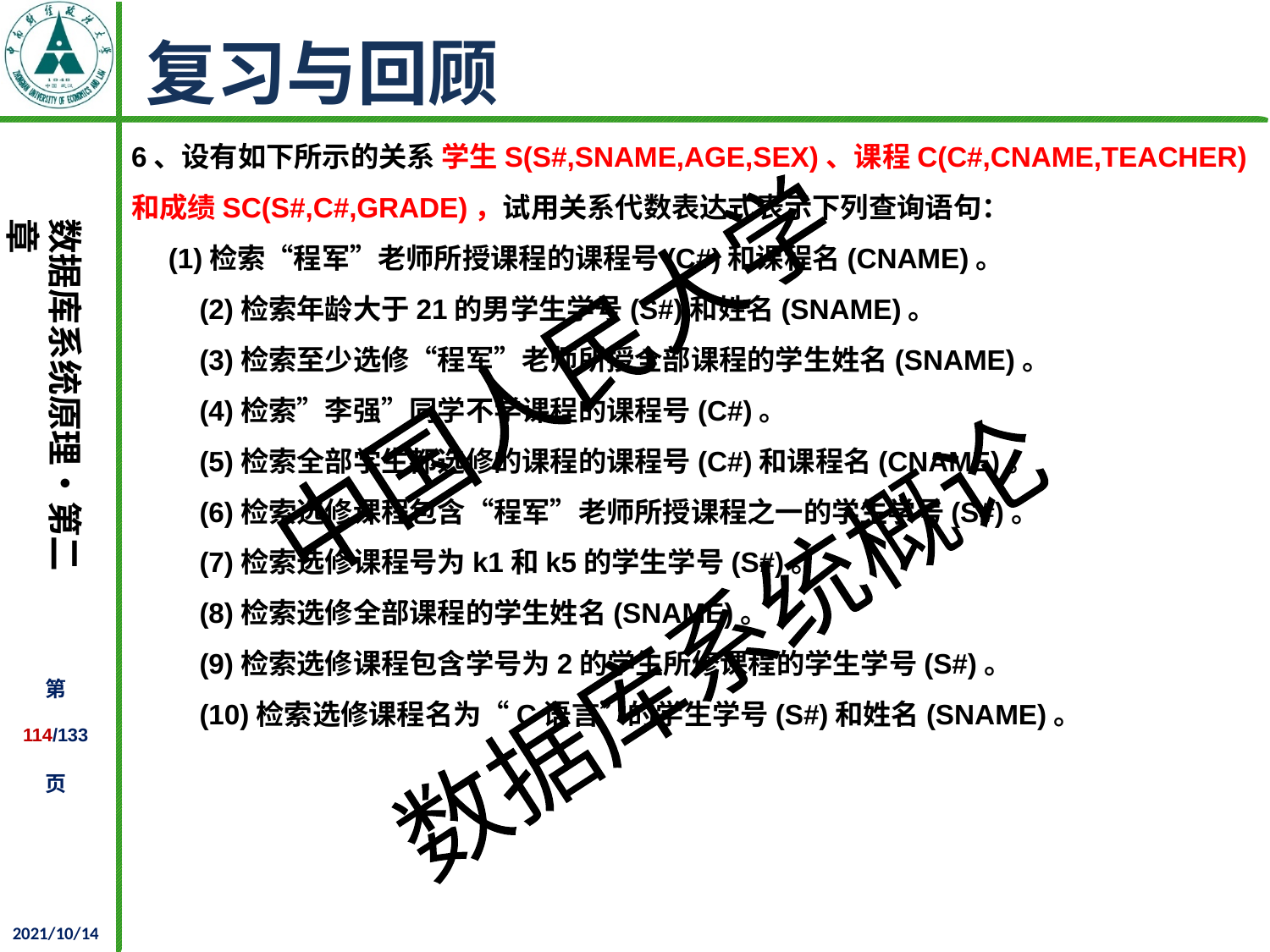

# 复习与回顾
6、设有如下所示的关系 学生S(S#,SNAME,AGE,SEX)、课程C(C#,CNAME,TEACHER)和成绩SC(S#,C#,GRADE)，试用关系代数表达式表示下列查询语句：
(1)检索“程军”老师所授课程的课程号(C#)和课程名(CNAME)。
    (2)检索年龄大于21的男学生学号(S#)和姓名(SNAME)。
    (3)检索至少选修“程军”老师所授全部课程的学生姓名(SNAME)。
    (4)检索”李强”同学不学课程的课程号(C#)。
    (5)检索全部学生都选修的课程的课程号(C#)和课程名(CNAME)。
    (6)检索选修课程包含“程军”老师所授课程之一的学生学号(S#)。
    (7)检索选修课程号为k1和k5的学生学号(S#)。
    (8)检索选修全部课程的学生姓名(SNAME)。
    (9)检索选修课程包含学号为2的学生所修课程的学生学号(S#)。
    (10)检索选修课程名为“C语言”的学生学号(S#)和姓名(SNAME)。
2021/10/14